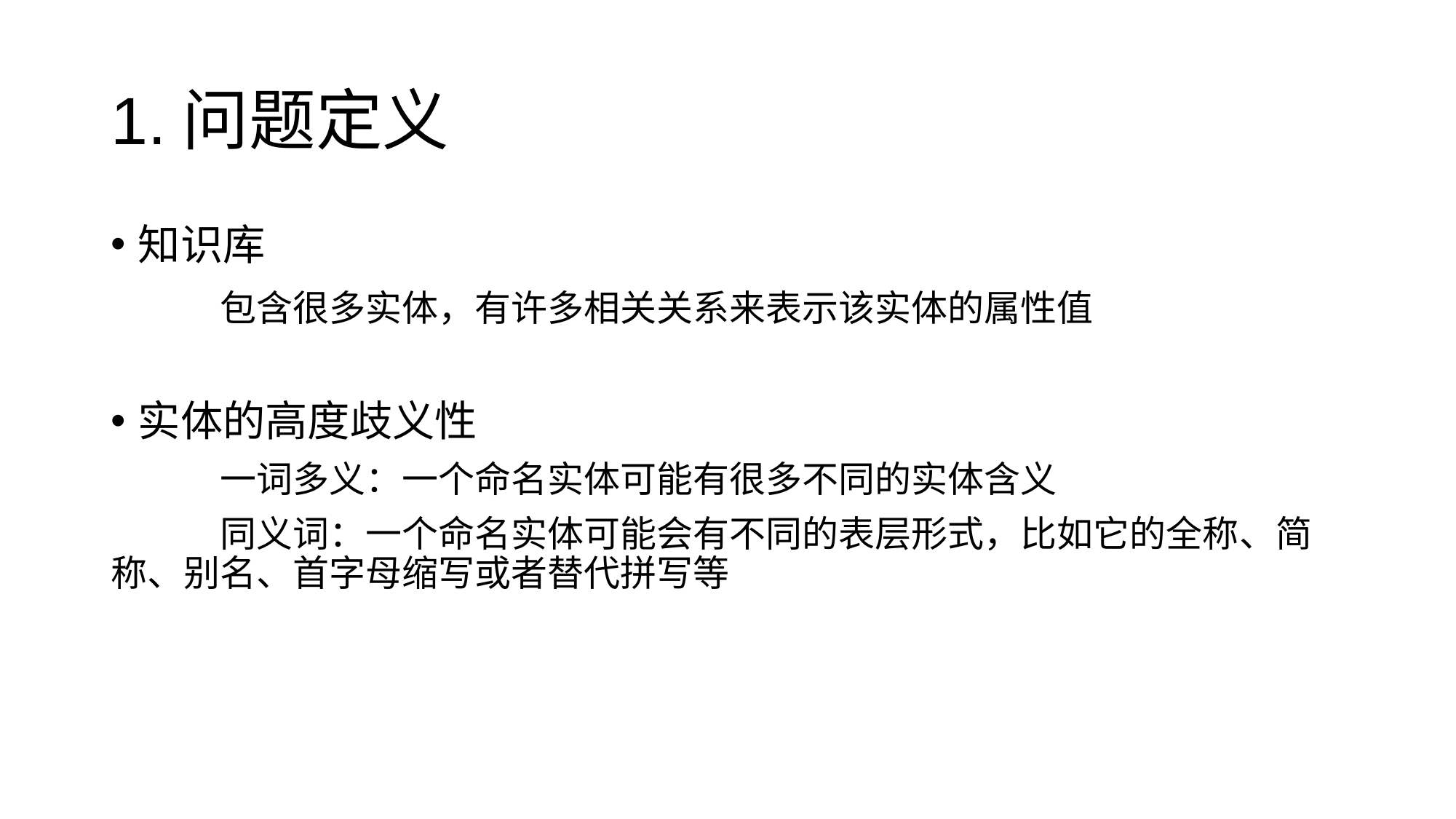

# 1.问题定义
知识库
	包含很多实体，有许多相关关系来表示该实体的属性值

实体的高度歧义性
	一词多义：一个命名实体可能有很多不同的实体含义
	同义词：一个命名实体可能会有不同的表层形式，比如它的全称、简称、别名、首字母缩写或者替代拼写等